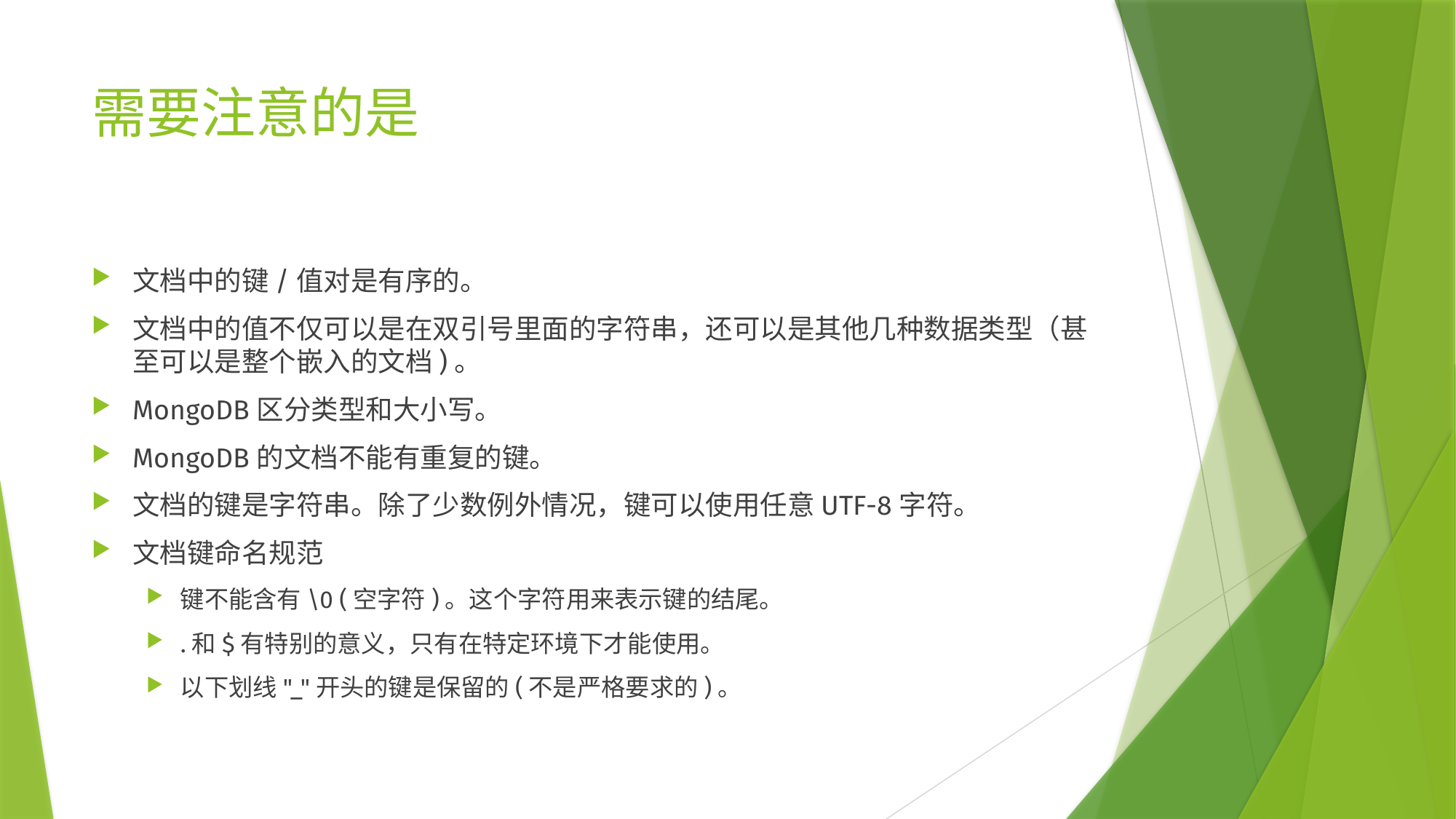

# 需要注意的是
文档中的键/值对是有序的。
文档中的值不仅可以是在双引号里面的字符串，还可以是其他几种数据类型（甚至可以是整个嵌入的文档)。
MongoDB区分类型和大小写。
MongoDB的文档不能有重复的键。
文档的键是字符串。除了少数例外情况，键可以使用任意UTF-8字符。
文档键命名规范
键不能含有\0 (空字符)。这个字符用来表示键的结尾。
.和$有特别的意义，只有在特定环境下才能使用。
以下划线"_"开头的键是保留的(不是严格要求的)。